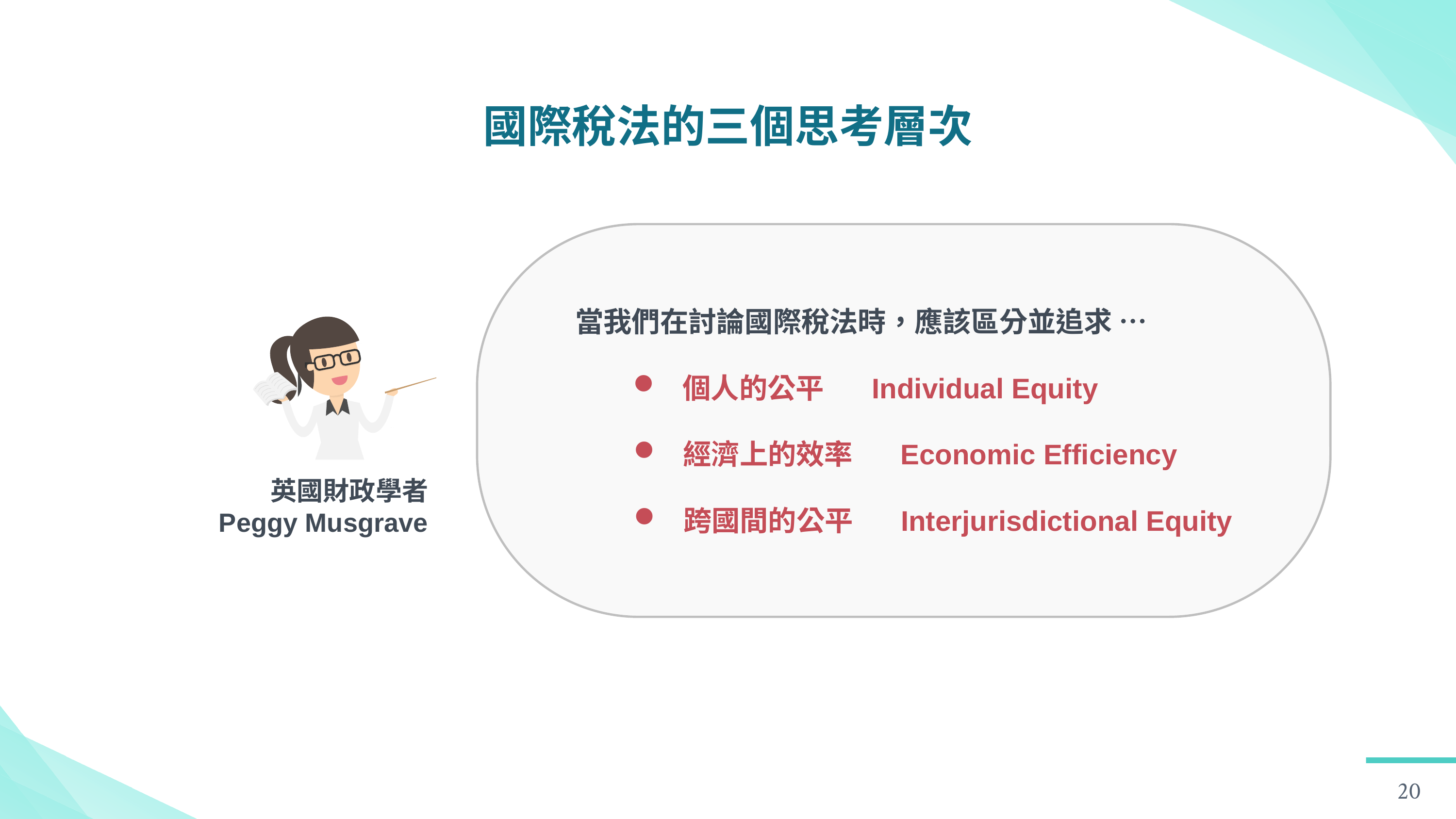

國際稅法的三個思考層次

當我們在討論國際稅法時，應該區分並追求 …
 個人的公平　  Individual Equity
 經濟上的效率　  Economic Efficiency
 跨國間的公平　  Interjurisdictional Equity

英國財政學者
Peggy Musgrave

20